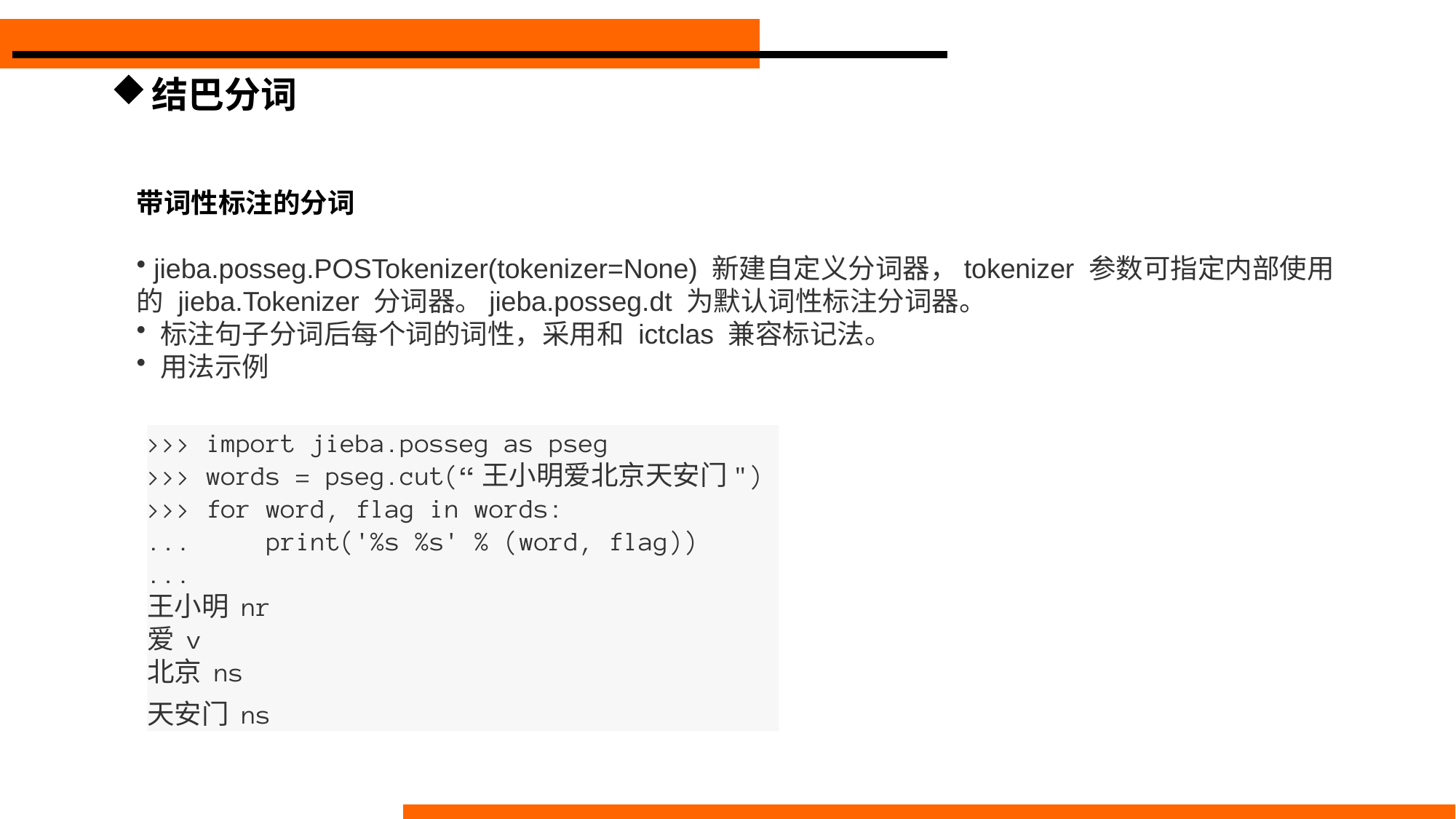

# 结巴分词

带词性标注的分词

 jieba.posseg.POSTokenizer(tokenizer=None) 新建自定义分词器，tokenizer 参数可指定内部使用
的 jieba.Tokenizer 分词器。jieba.posseg.dt 为默认词性标注分词器。
 标注句子分词后每个词的词性，采用和 ictclas 兼容标记法。
 用法示例

>>> import jieba.posseg as pseg
>>> words = pseg.cut(“王小明爱北京天安门")
>>> for word, flag in words:
...     print('%s %s' % (word, flag))
...
王小明 nr
爱 v
北京 ns
天安门 ns